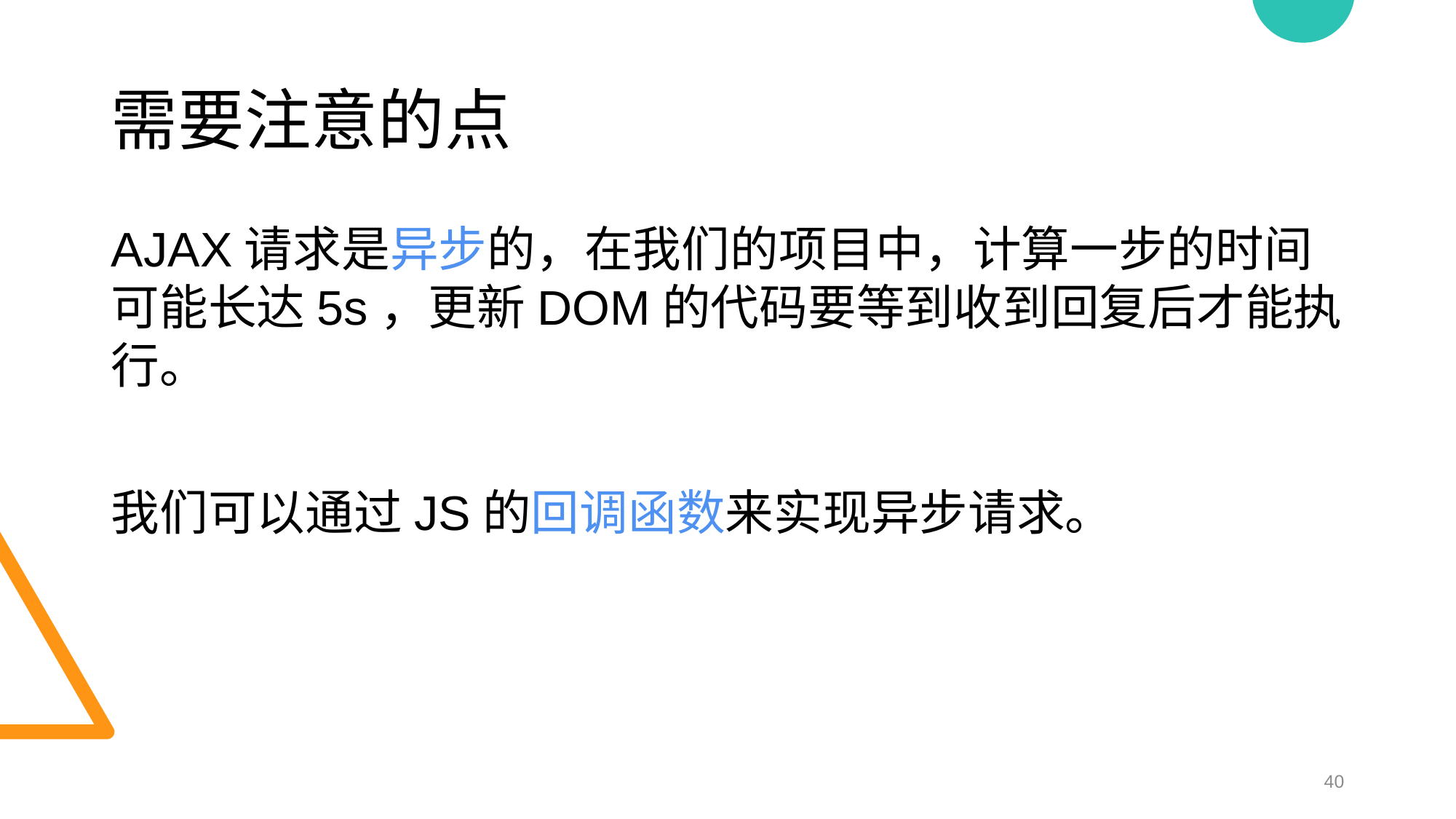

# 需要注意的点
AJAX请求是异步的，在我们的项目中，计算一步的时间可能长达5s，更新DOM的代码要等到收到回复后才能执行。

我们可以通过JS的回调函数来实现异步请求。
40